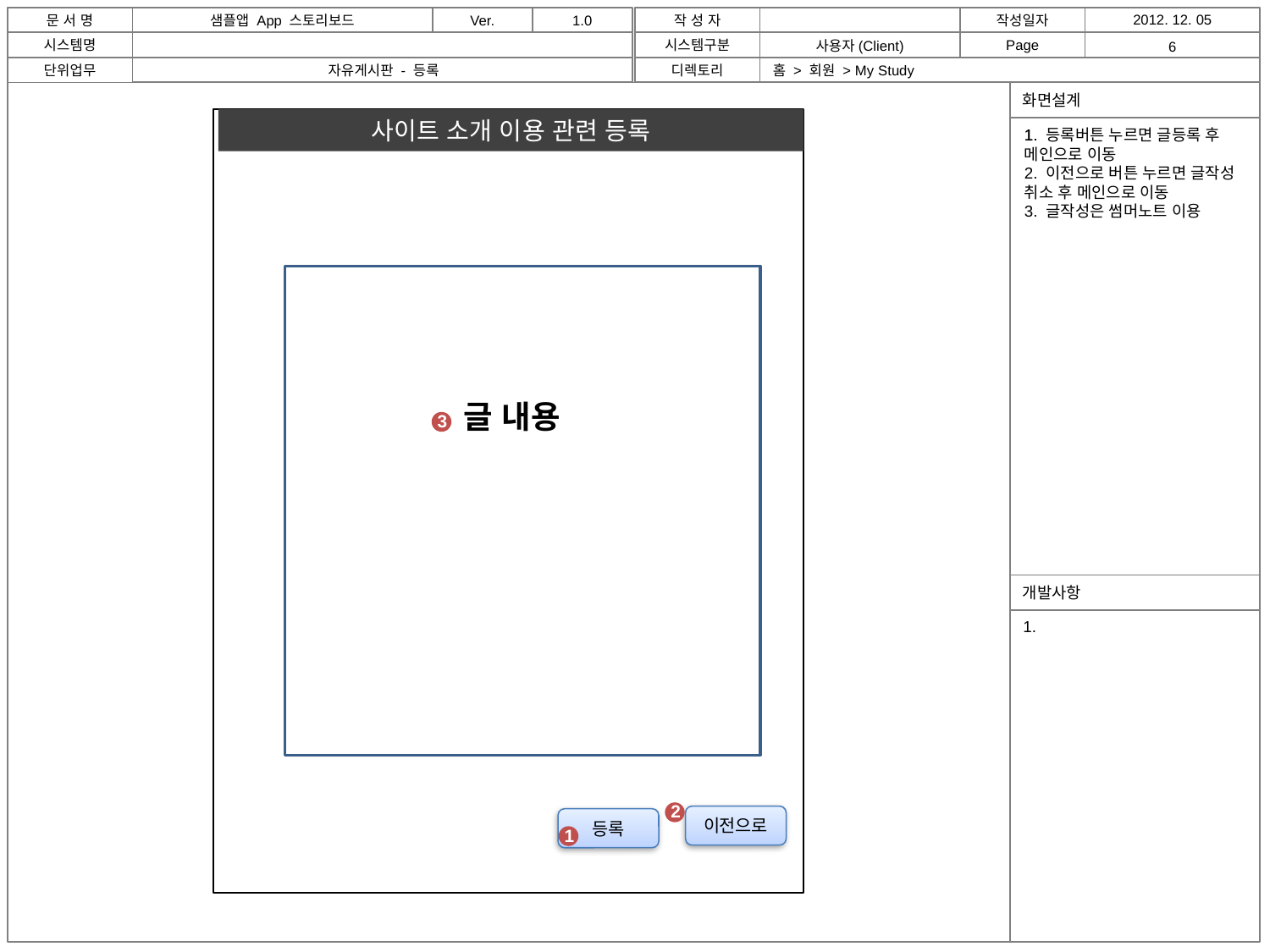

자유게시판 - 등록
홈 > 회원 > My Study

사이트 소개 이용 관련 등록
1. 등록버튼 누르면 글등록 후 메인으로 이동
2. 이전으로 버튼 누르면 글작성 취소 후 메인으로 이동
3. 글작성은 썸머노트 이용

글 내용
3

2

이전으로
등록
1